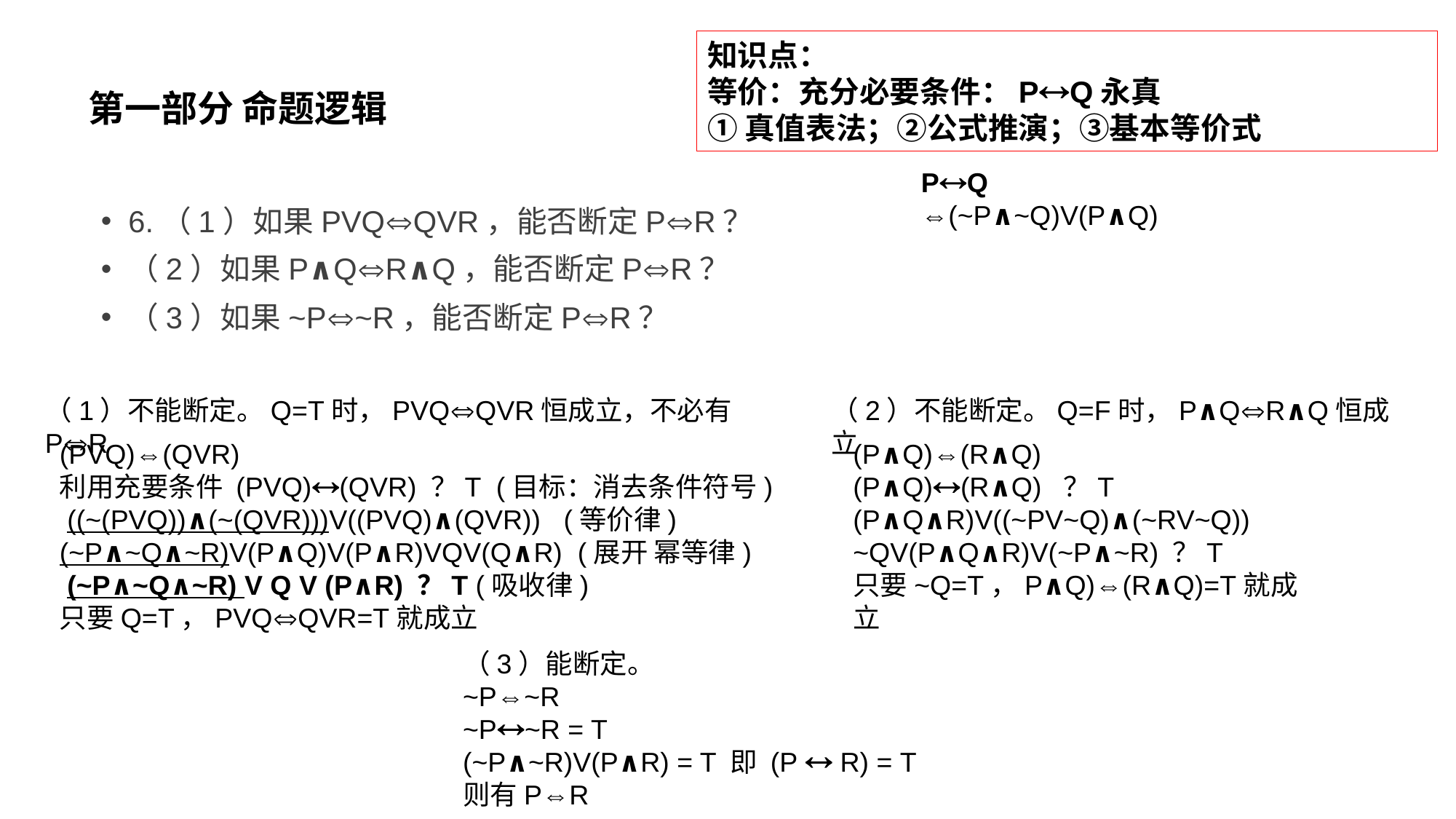

# 第一部分 命题逻辑
知识点：
等价：充分必要条件：P↔Q永真
①真值表法；②公式推演；③基本等价式
P↔Q
⇔(~P∧~Q)V(P∧Q)
6.（1）如果PVQ⇔QVR，能否断定P⇔R？
（2）如果P∧Q⇔R∧Q，能否断定P⇔R？
（3）如果~P⇔~R，能否断定P⇔R？
（1）不能断定。Q=T时，PVQ⇔QVR恒成立，不必有P⇔R
（2）不能断定。Q=F时，P∧Q⇔R∧Q恒成立
(PVQ)⇔(QVR)
利用充要条件 (PVQ)↔(QVR) ？T  (目标：消去条件符号)
 ((~(PVQ))∧(~(QVR)))V((PVQ)∧(QVR))   (等价律)
(~P∧~Q∧~R)V(P∧Q)V(P∧R)VQV(Q∧R)  (展开 幂等律)
 (~P∧~Q∧~R) V Q V (P∧R) ？T (吸收律)
只要Q=T，PVQ⇔QVR=T就成立
(P∧Q)⇔(R∧Q)
(P∧Q)↔(R∧Q)  ？T
(P∧Q∧R)V((~PV~Q)∧(~RV~Q))
~QV(P∧Q∧R)V(~P∧~R) ？T
只要~Q=T，P∧Q)⇔(R∧Q)=T就成立
（3）能断定。
~P⇔~R
~P↔~R = T
(~P∧~R)V(P∧R) = T 即 (P ↔ R) = T
则有P⇔R